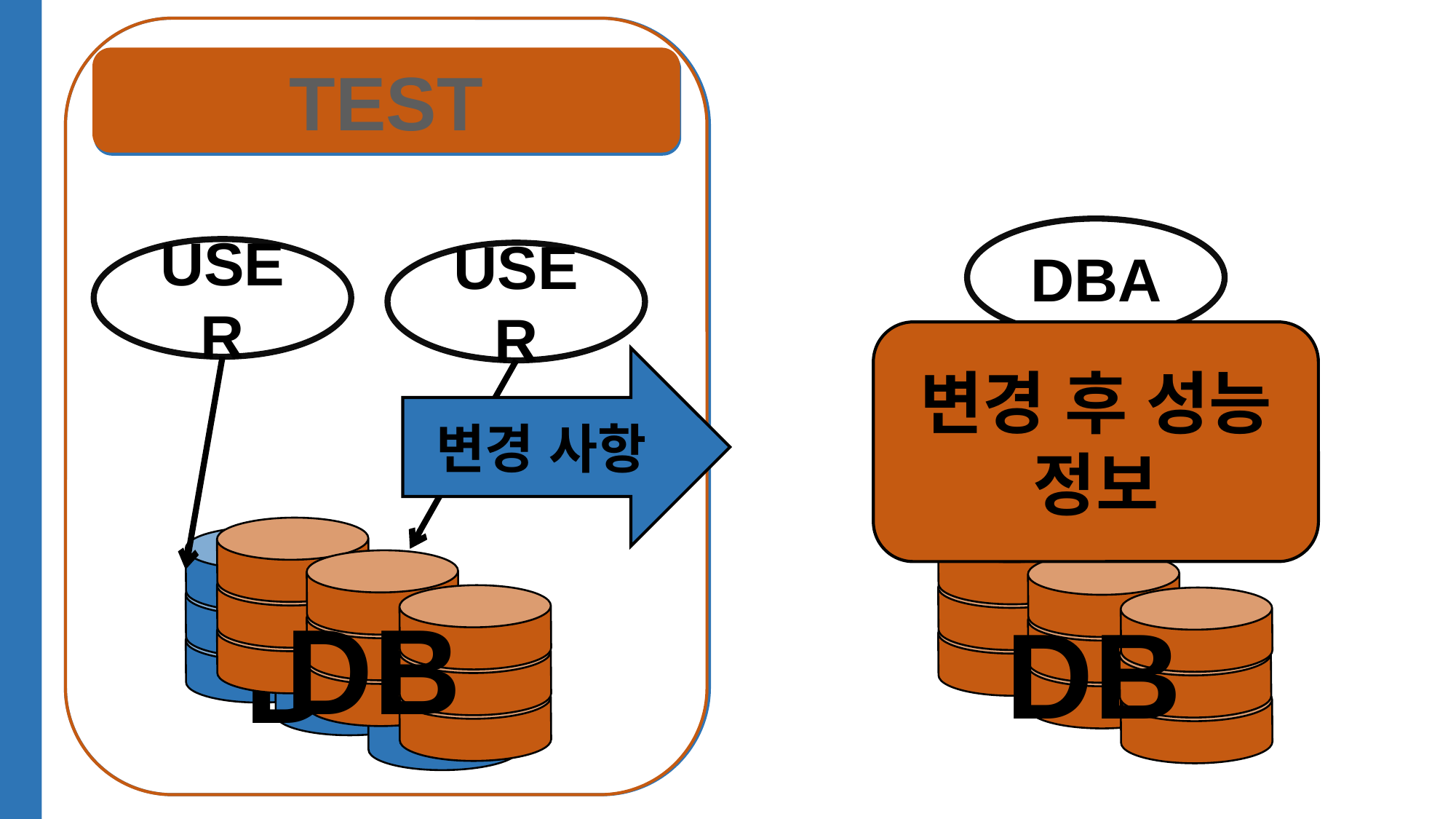

TEST

DB
Production
DBA
USER
USER
변경 후 성능 정보
변경 사항

DB

DB